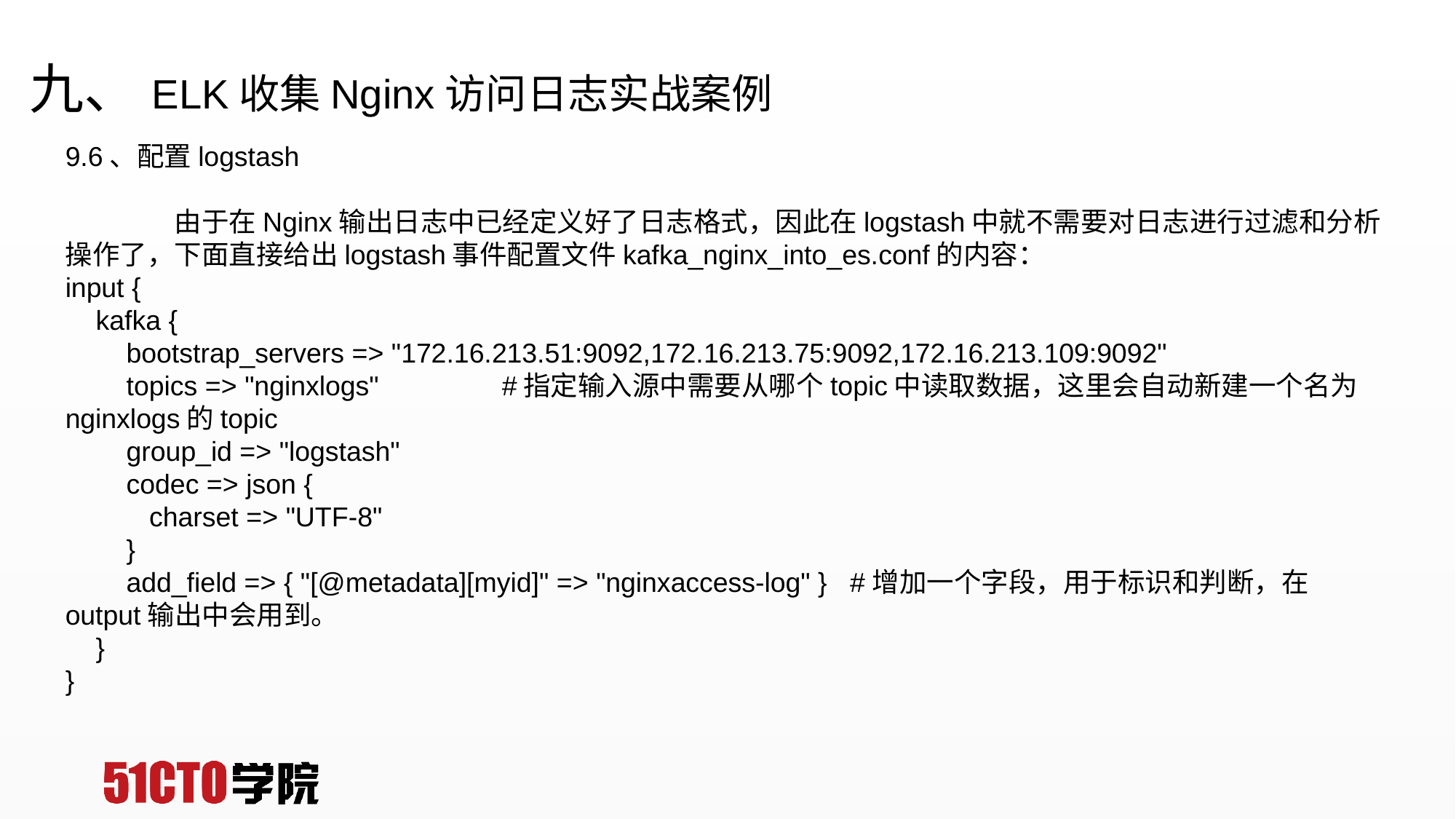

# 九、ELK收集Nginx访问日志实战案例
9.6、配置logstash

	由于在Nginx输出日志中已经定义好了日志格式，因此在logstash中就不需要对日志进行过滤和分析操作了，下面直接给出logstash事件配置文件kafka_nginx_into_es.conf的内容：
input {
    kafka {
        bootstrap_servers => "172.16.213.51:9092,172.16.213.75:9092,172.16.213.109:9092"
        topics => "nginxlogs"		#指定输入源中需要从哪个topic中读取数据，这里会自动新建一个名为nginxlogs的topic
        group_id => "logstash"
        codec => json {
           charset => "UTF-8"
        }
        add_field => { "[@metadata][myid]" => "nginxaccess-log" }   #增加一个字段，用于标识和判断，在output输出中会用到。
    }
}